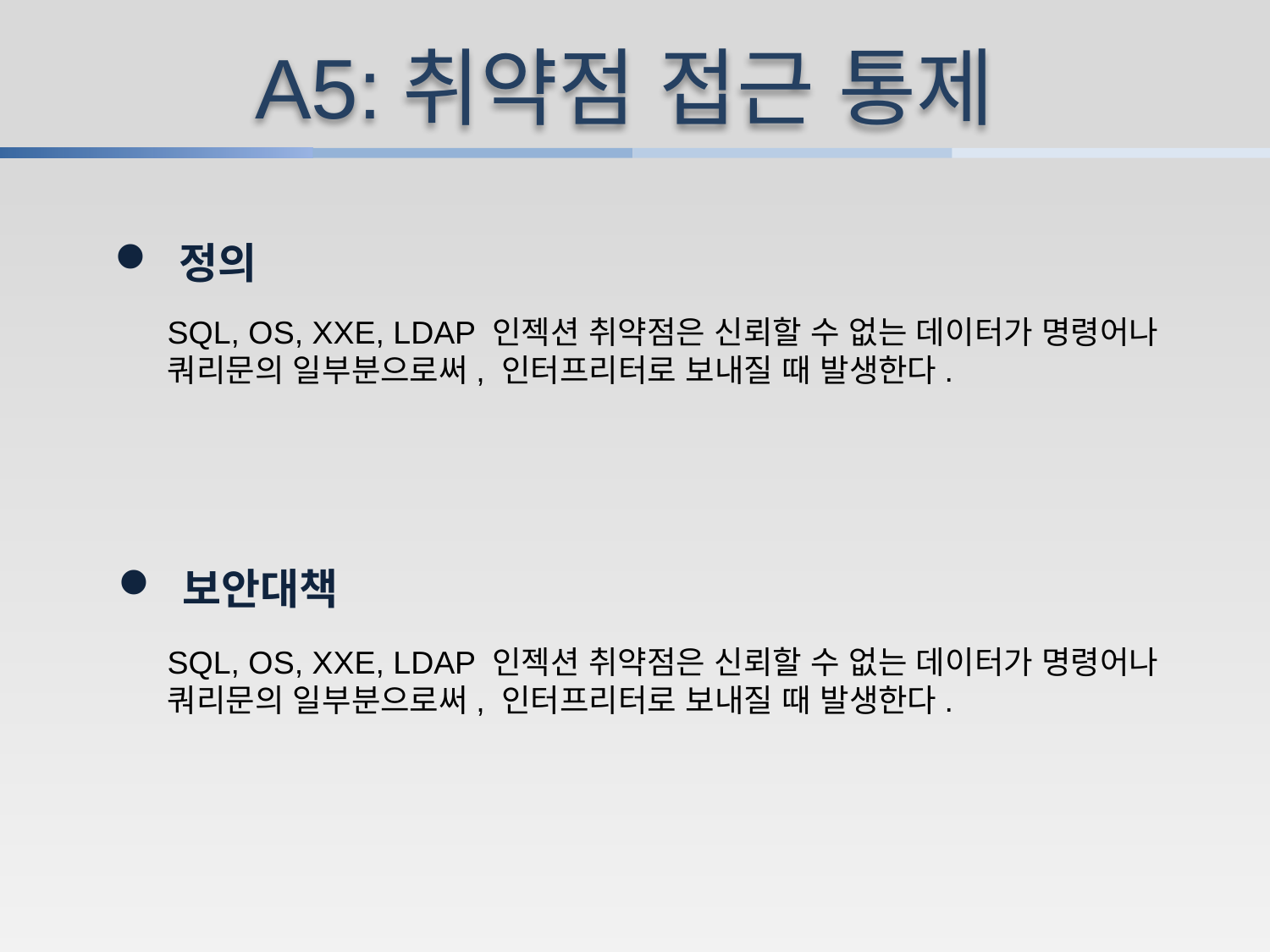

A5:취약점 접근 통제

 정의
SQL, OS, XXE, LDAP 인젝션 취약점은 신뢰할 수 없는 데이터가 명령어나
쿼리문의 일부분으로써, 인터프리터로 보내질 때 발생한다.
 보안대책
SQL, OS, XXE, LDAP 인젝션 취약점은 신뢰할 수 없는 데이터가 명령어나
쿼리문의 일부분으로써, 인터프리터로 보내질 때 발생한다.